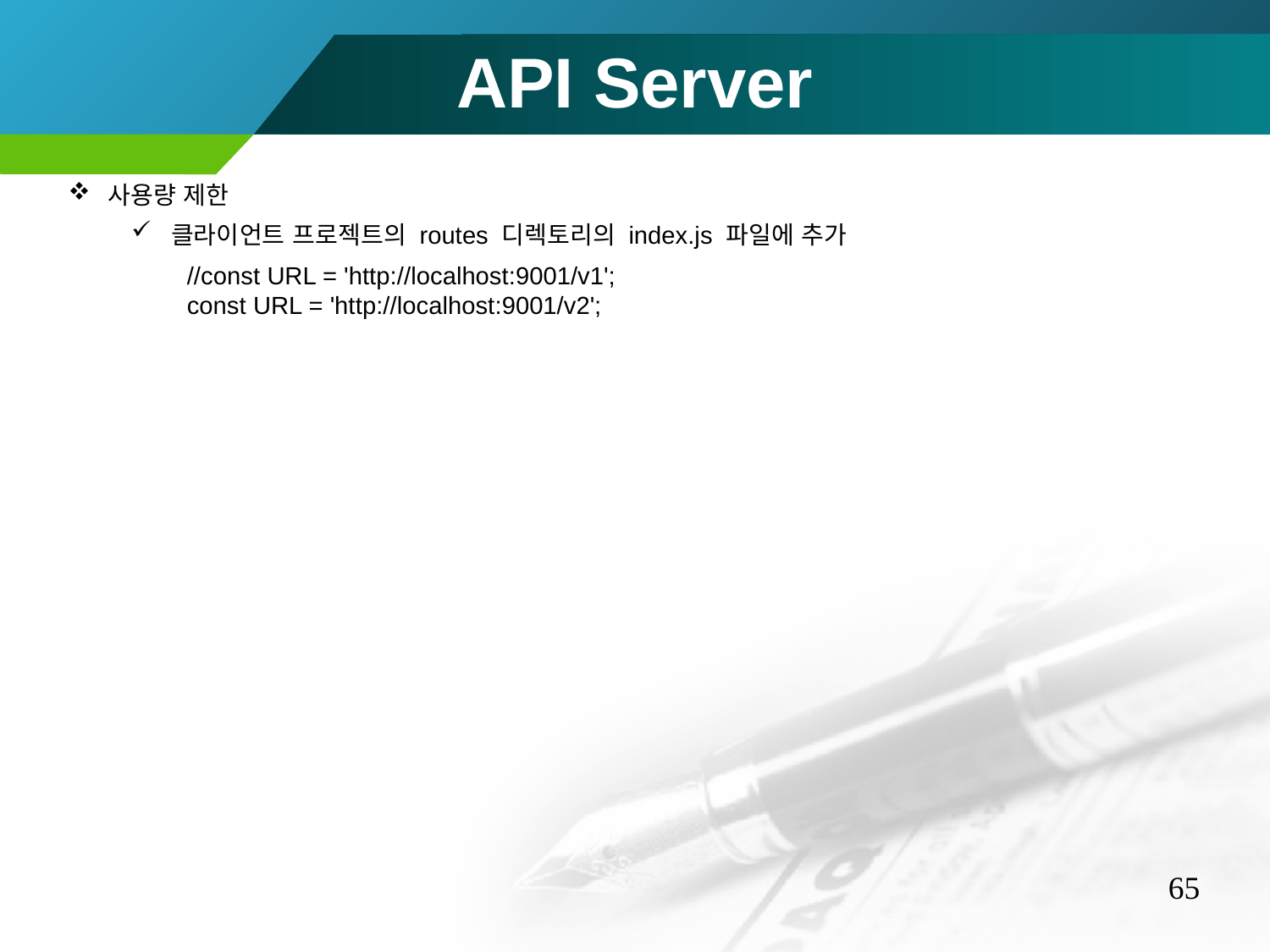

API Server
사용량 제한
클라이언트 프로젝트의 routes 디렉토리의 index.js 파일에 추가
//const URL = 'http://localhost:9001/v1';
const URL = 'http://localhost:9001/v2';

65